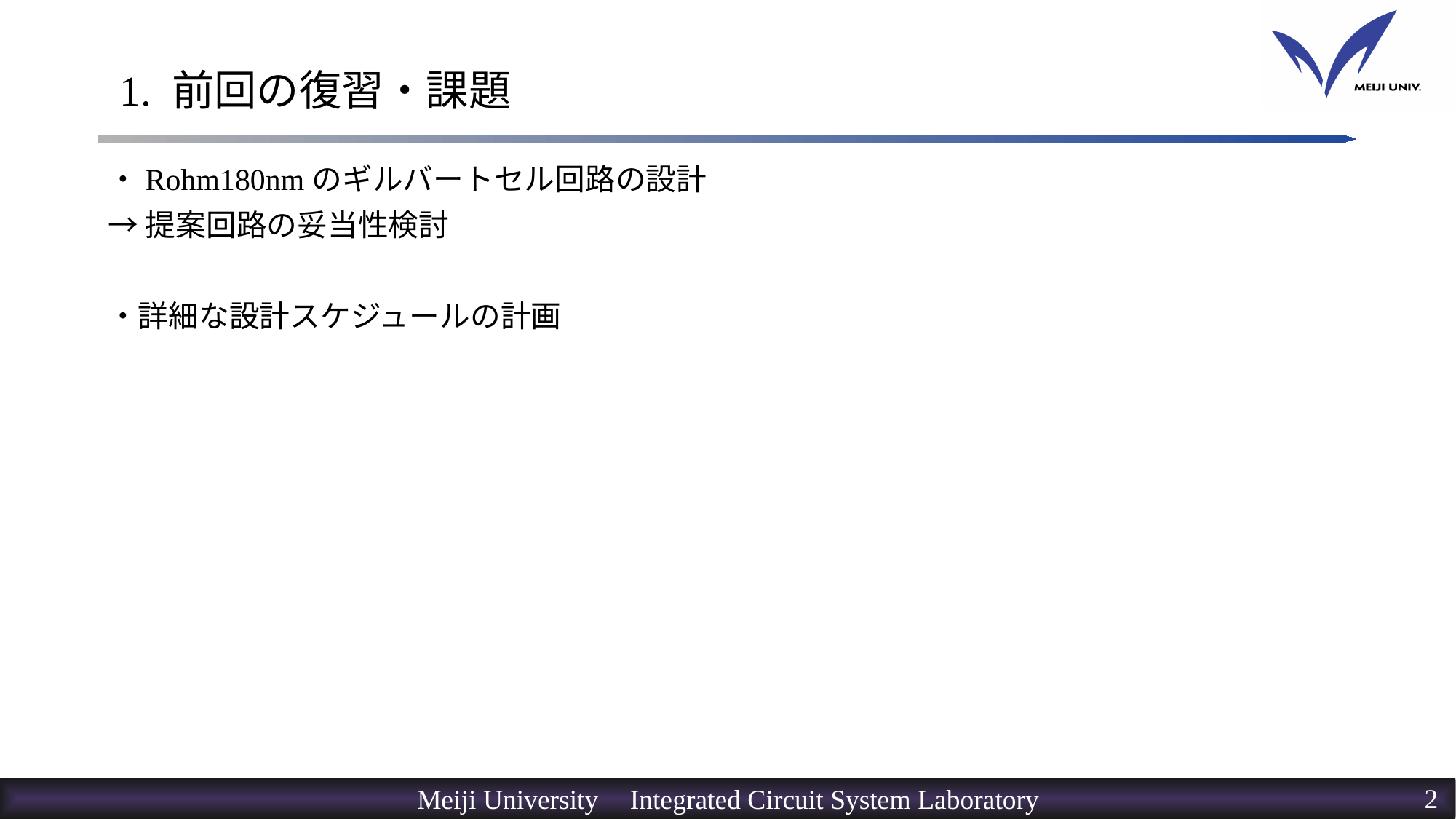

# 1. 前回の復習・課題
・Rohm180nmのギルバートセル回路の設計
→提案回路の妥当性検討

・詳細な設計スケジュールの計画